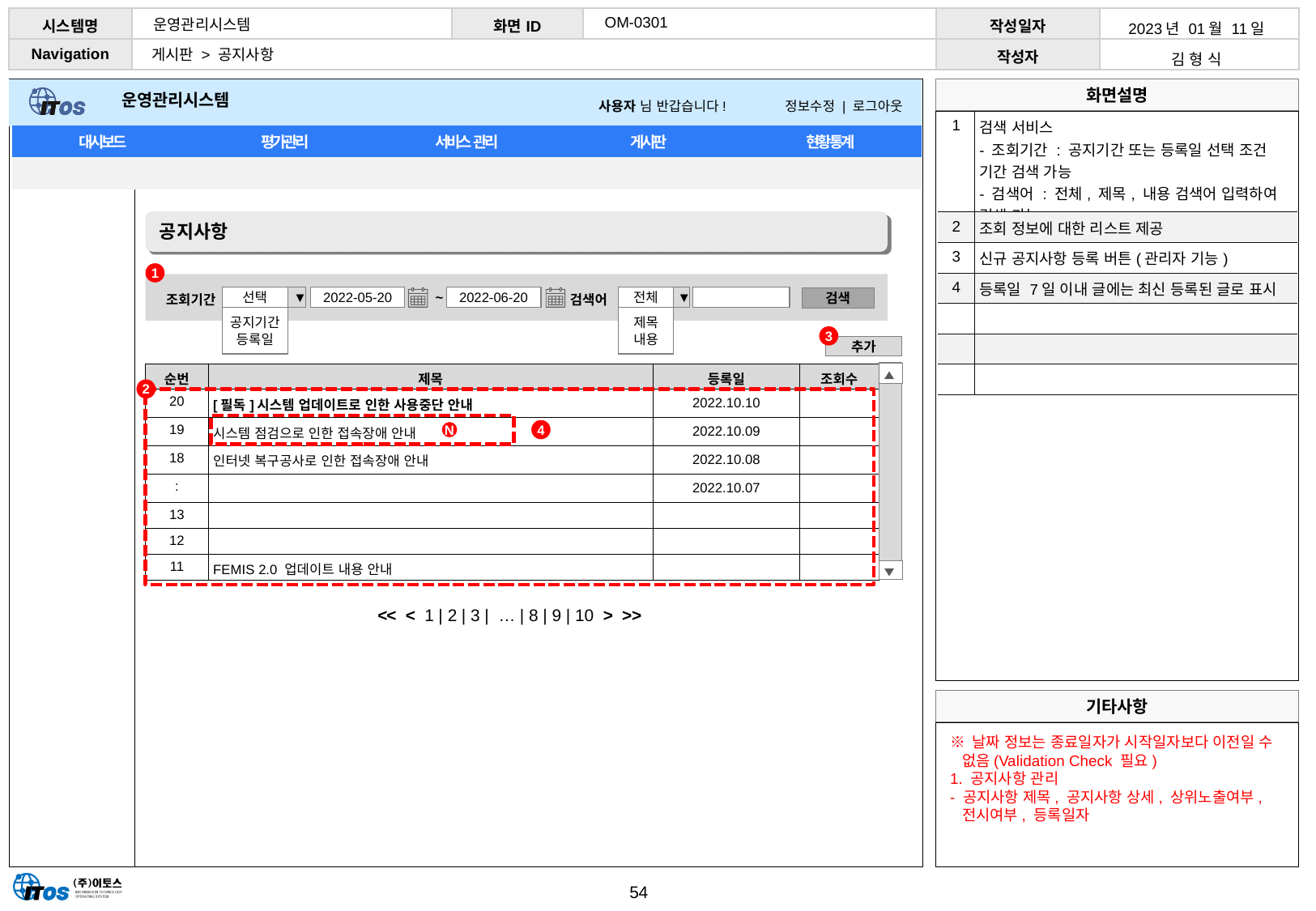

OM-0301
운영관리시스템
| 2023년 01월 11일 |
| --- |
| 김 형 식 |
게시판 > 공지사항
| 1 | 검색 서비스 - 조회기간 : 공지기간 또는 등록일 선택 조건 기간 검색 가능 - 검색어 : 전체, 제목, 내용 검색어 입력하여 검색 가능 |
| --- | --- |
| 2 | 조회 정보에 대한 리스트 제공 |
| 3 | 신규 공지사항 등록 버튼(관리자 기능) |
| 4 | 등록일 7일 이내 글에는 최신 등록된 글로 표시 |
|  |  |
|  |  |
|  |  |
공지사항
1

검색어
전체
▼

제목
내용
조회기간
선택
▼
2022-05-20

~
2022-06-20

공지기간
등록일
검색
3
추가
◀

▶
| 순번 | 제목 | 등록일 | 조회수 |
| --- | --- | --- | --- |
| 20 | [필독]시스템 업데이트로 인한 사용중단 안내 | 2022.10.10 |  |
| 19 | 시스템 점검으로 인한 접속장애 안내 | 2022.10.09 |  |
| 18 | 인터넷 복구공사로 인한 접속장애 안내 | 2022.10.08 |  |
| : |  | 2022.10.07 |  |
| 13 |  |  |  |
| 12 |  |  |  |
| 11 | FEMIS 2.0 업데이트 내용 안내 |  |  |
2

4
N
<<  <  1 | 2 | 3 |  … | 8 | 9 | 10  >  >>
※ 날짜 정보는 종료일자가 시작일자보다 이전일 수 없음(Validation Check 필요)
1. 공지사항 관리
- 공지사항 제목, 공지사항 상세, 상위노출여부, 전시여부, 등록일자